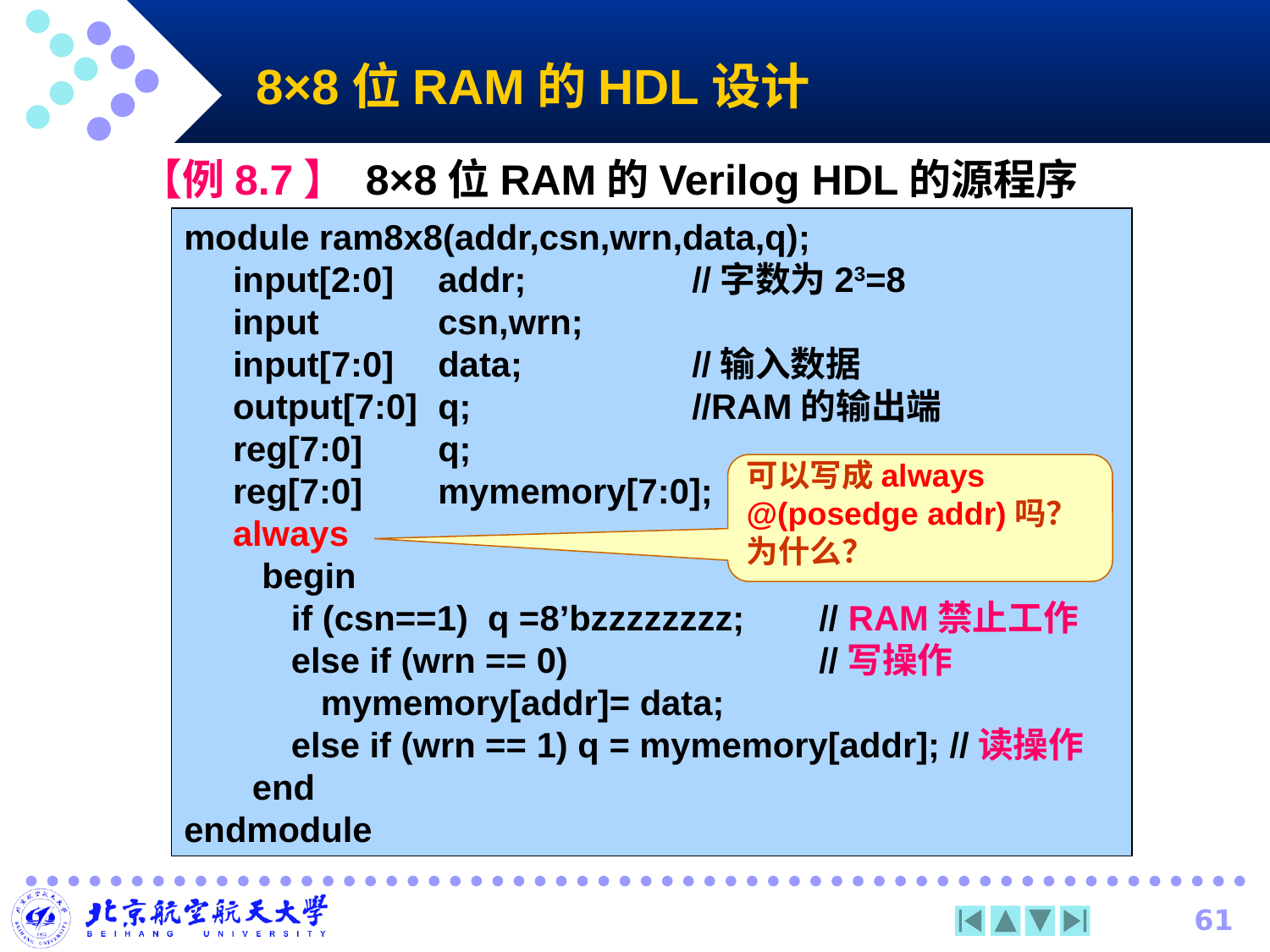

# 8×8位RAM的HDL设计
【例8.7】 8×8位RAM的Verilog HDL的源程序
module ram8x8(addr,csn,wrn,data,q);
     input[2:0] 	addr;		//字数为23=8
     input 	csn,wrn;
     input[7:0]	data; 		//输入数据
     output[7:0] 	q;		//RAM的输出端
     reg[7:0] 	q;
     reg[7:0]	mymemory[7:0];
     always
        begin
           if (csn==1)  q =8’bzzzzzzzz; 	// RAM禁止工作
           else if (wrn == 0)		//写操作
	 mymemory[addr]= data;
           else if (wrn == 1) q = mymemory[addr]; //读操作
       end
endmodule
可以写成always @(posedge addr)吗？为什么？
61